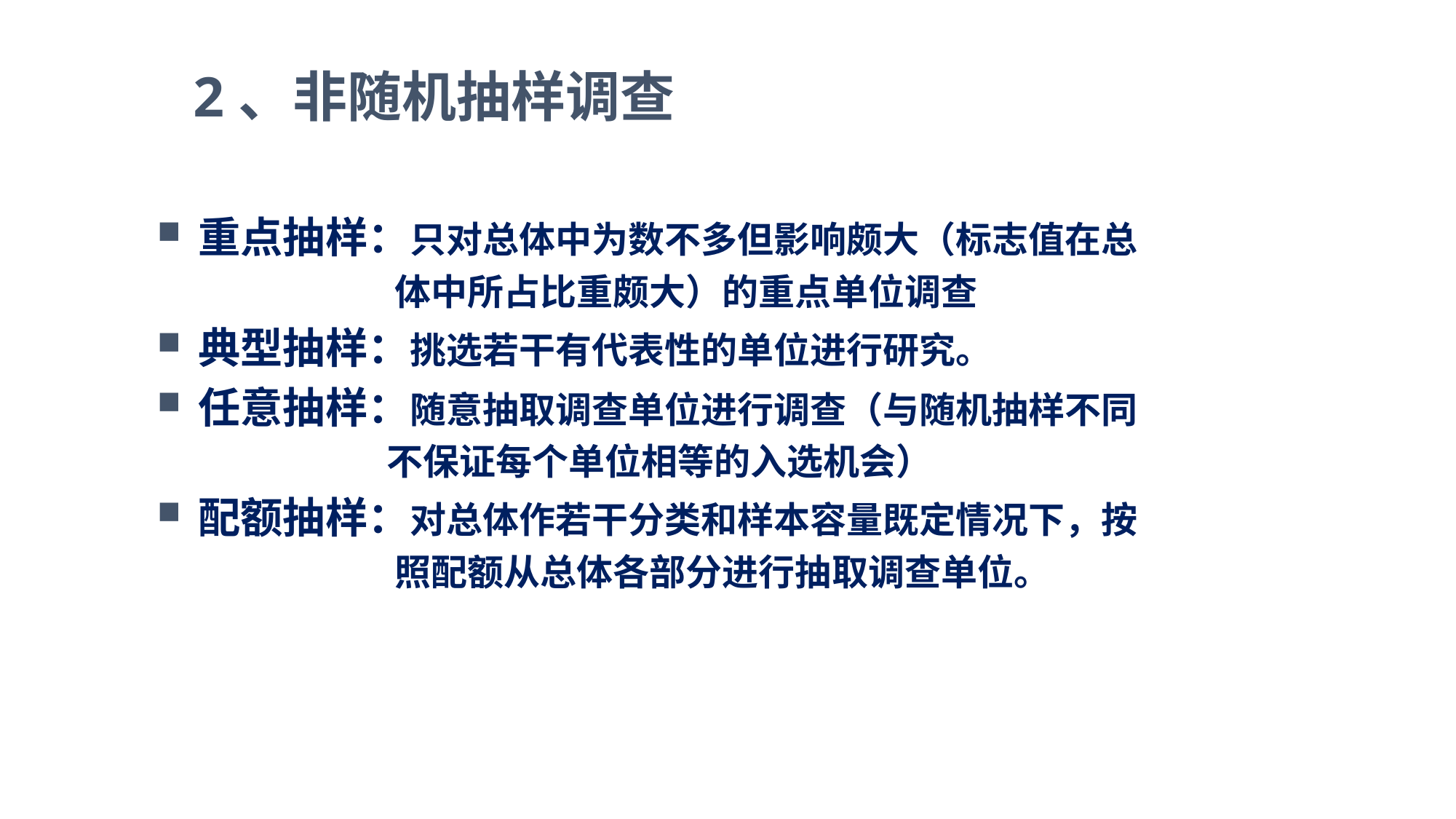

2、非随机抽样调查
重点抽样：只对总体中为数不多但影响颇大（标志值在总
                            体中所占比重颇大）的重点单位调查
典型抽样：挑选若干有代表性的单位进行研究。
任意抽样：随意抽取调查单位进行调查（与随机抽样不同
                           不保证每个单位相等的入选机会）
配额抽样：对总体作若干分类和样本容量既定情况下，按
                            照配额从总体各部分进行抽取调查单位。